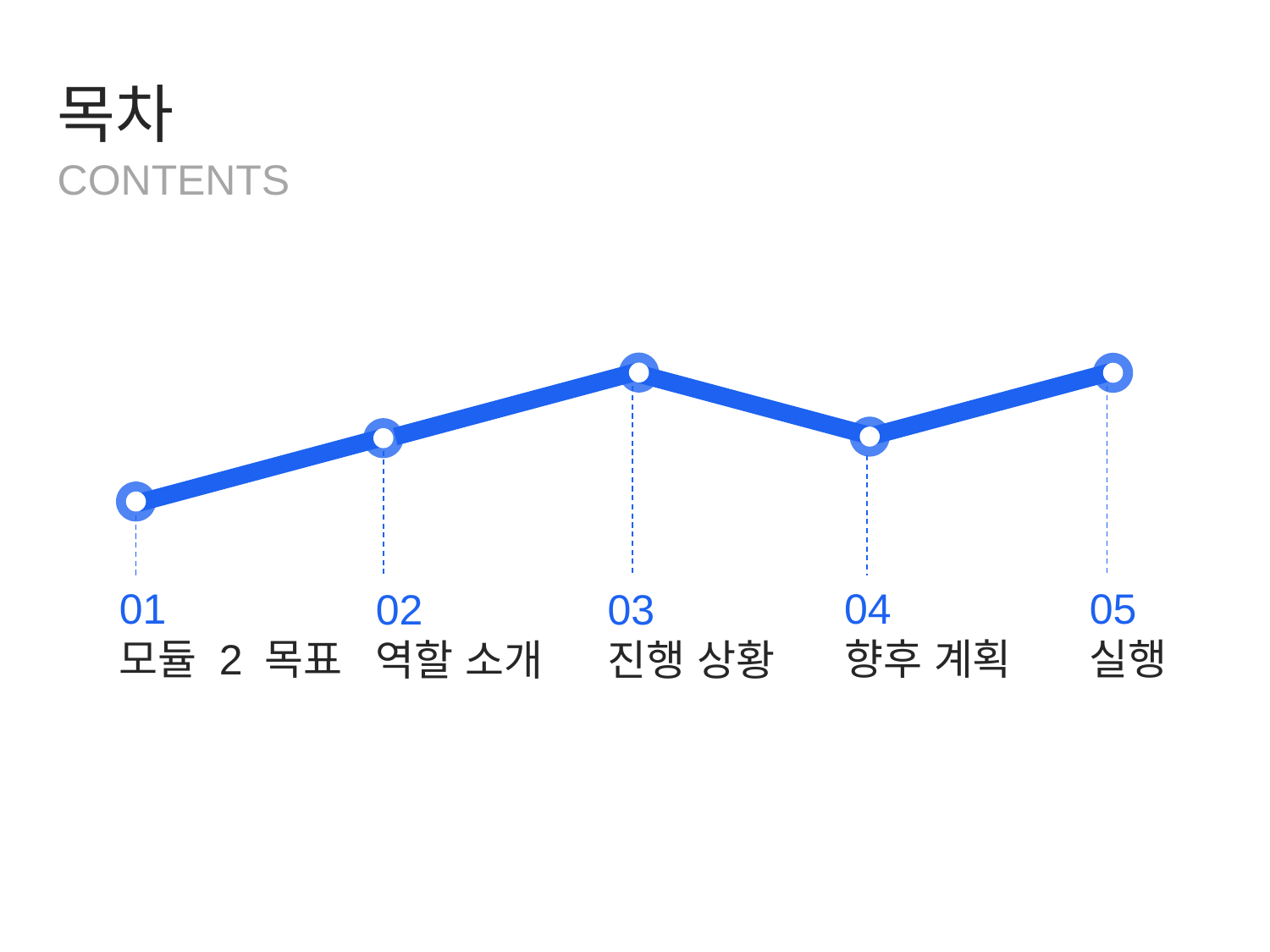

목차
CONTENTS

01
모듈 2 목표
04
향후 계획
05
실행
02
역할 소개
03
진행 상황